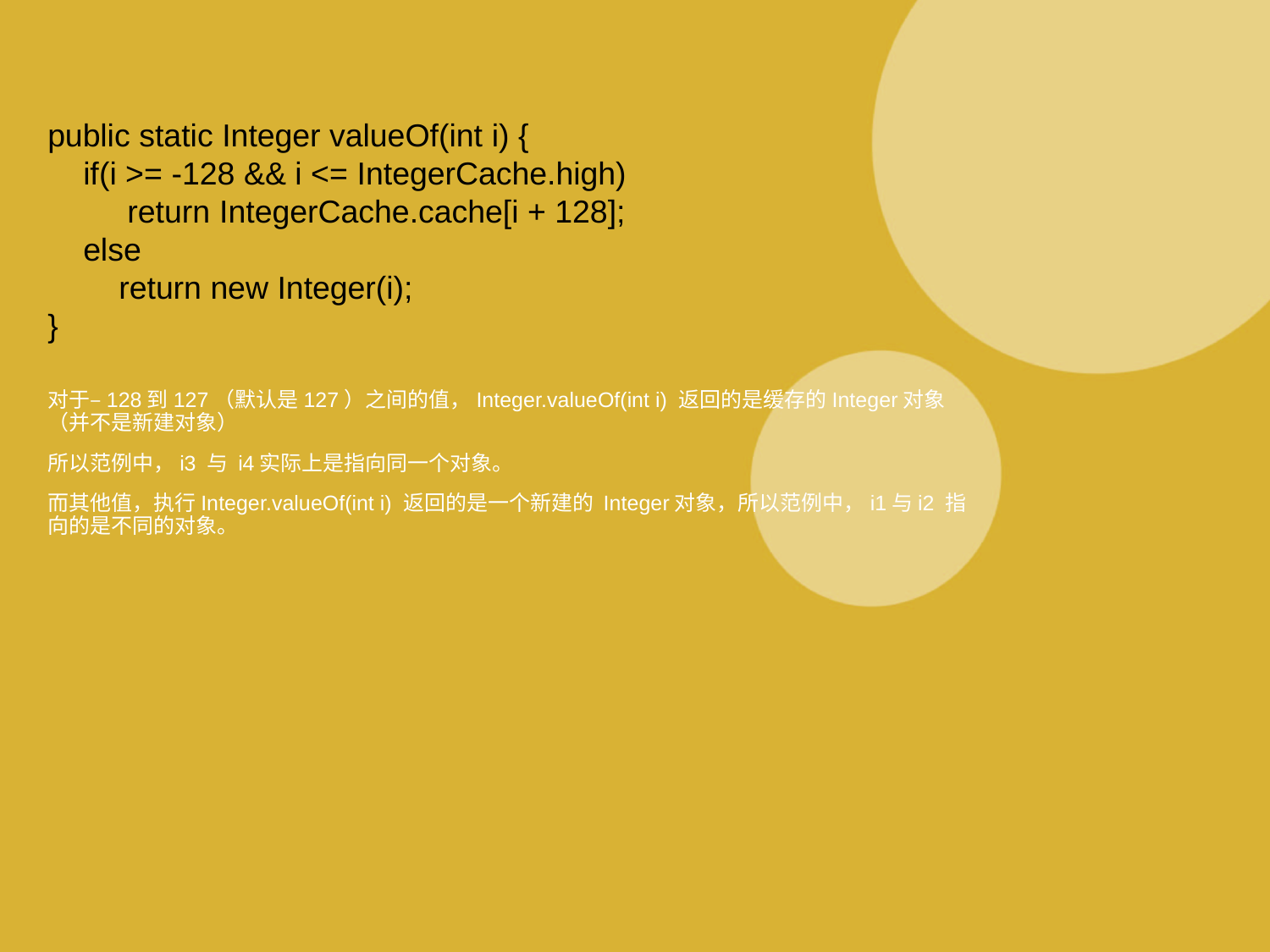

# public static Integer valueOf(int i) {
    if(i >= -128 && i <= IntegerCache.high)
         return IntegerCache.cache[i + 128];
    else
        return new Integer(i);
}
对于–128到127（默认是127）之间的值，Integer.valueOf(int i) 返回的是缓存的Integer对象（并不是新建对象）
所以范例中，i3 与 i4实际上是指向同一个对象。
而其他值，执行Integer.valueOf(int i) 返回的是一个新建的 Integer对象，所以范例中，i1与i2 指向的是不同的对象。